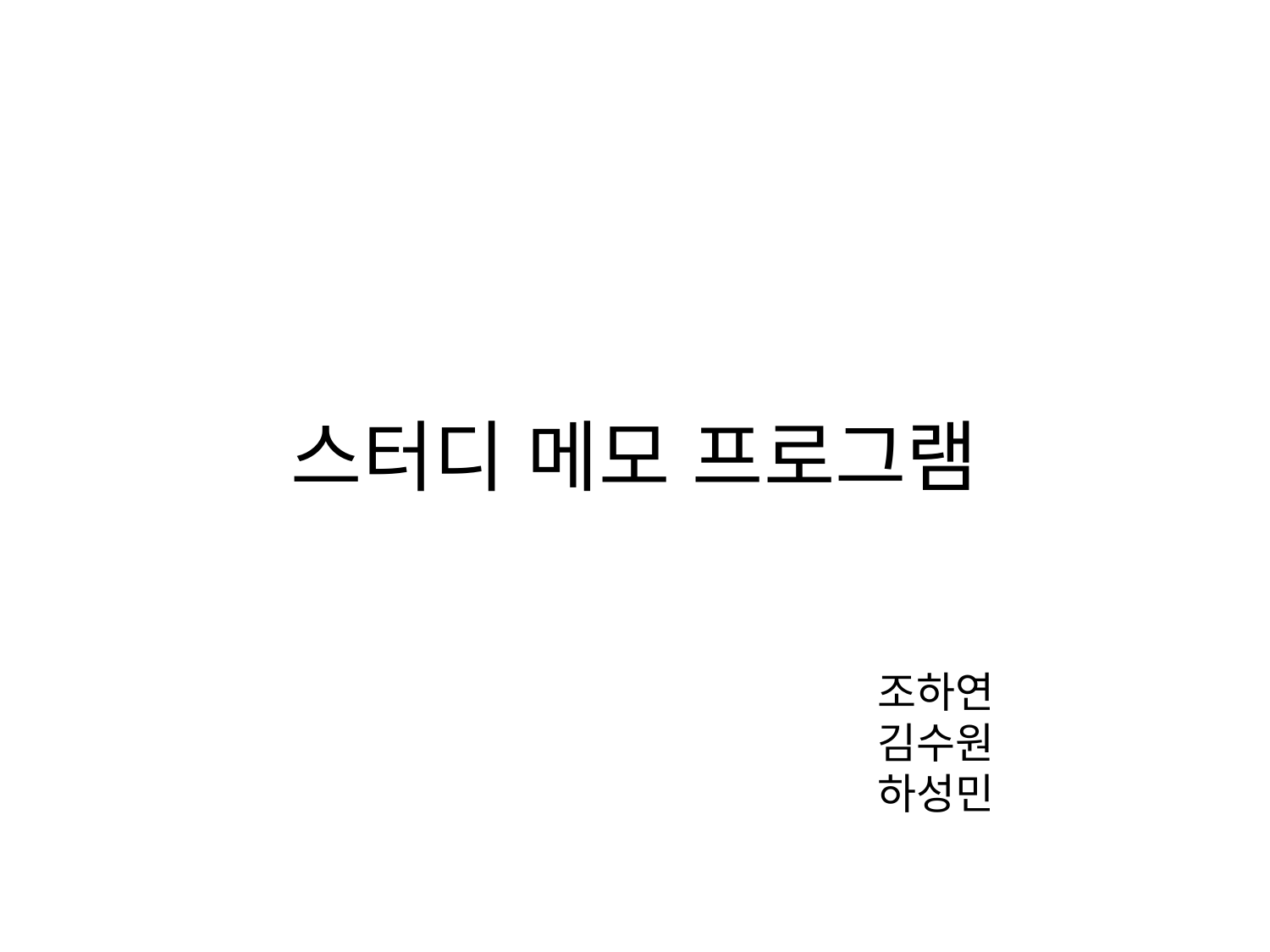

# 스터디 메모 프로그램
조하연
김수원
하성민